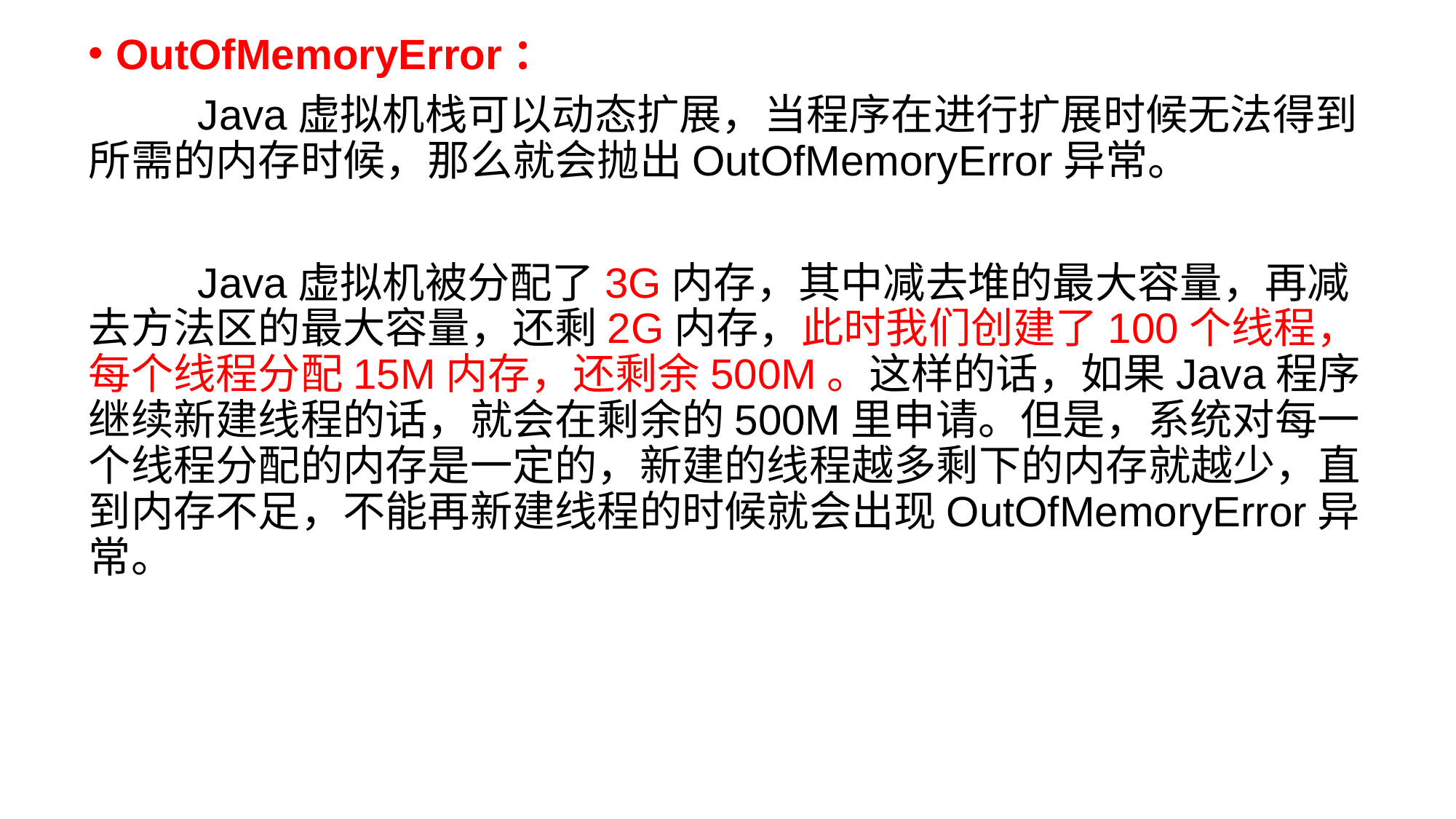

OutOfMemoryError：
	Java虚拟机栈可以动态扩展，当程序在进行扩展时候无法得到所需的内存时候，那么就会抛出OutOfMemoryError异常。

	Java虚拟机被分配了3G内存，其中减去堆的最大容量，再减去方法区的最大容量，还剩2G内存，此时我们创建了100个线程，每个线程分配15M内存，还剩余500M。这样的话，如果Java程序继续新建线程的话，就会在剩余的500M里申请。但是，系统对每一个线程分配的内存是一定的，新建的线程越多剩下的内存就越少，直到内存不足，不能再新建线程的时候就会出现OutOfMemoryError异常。